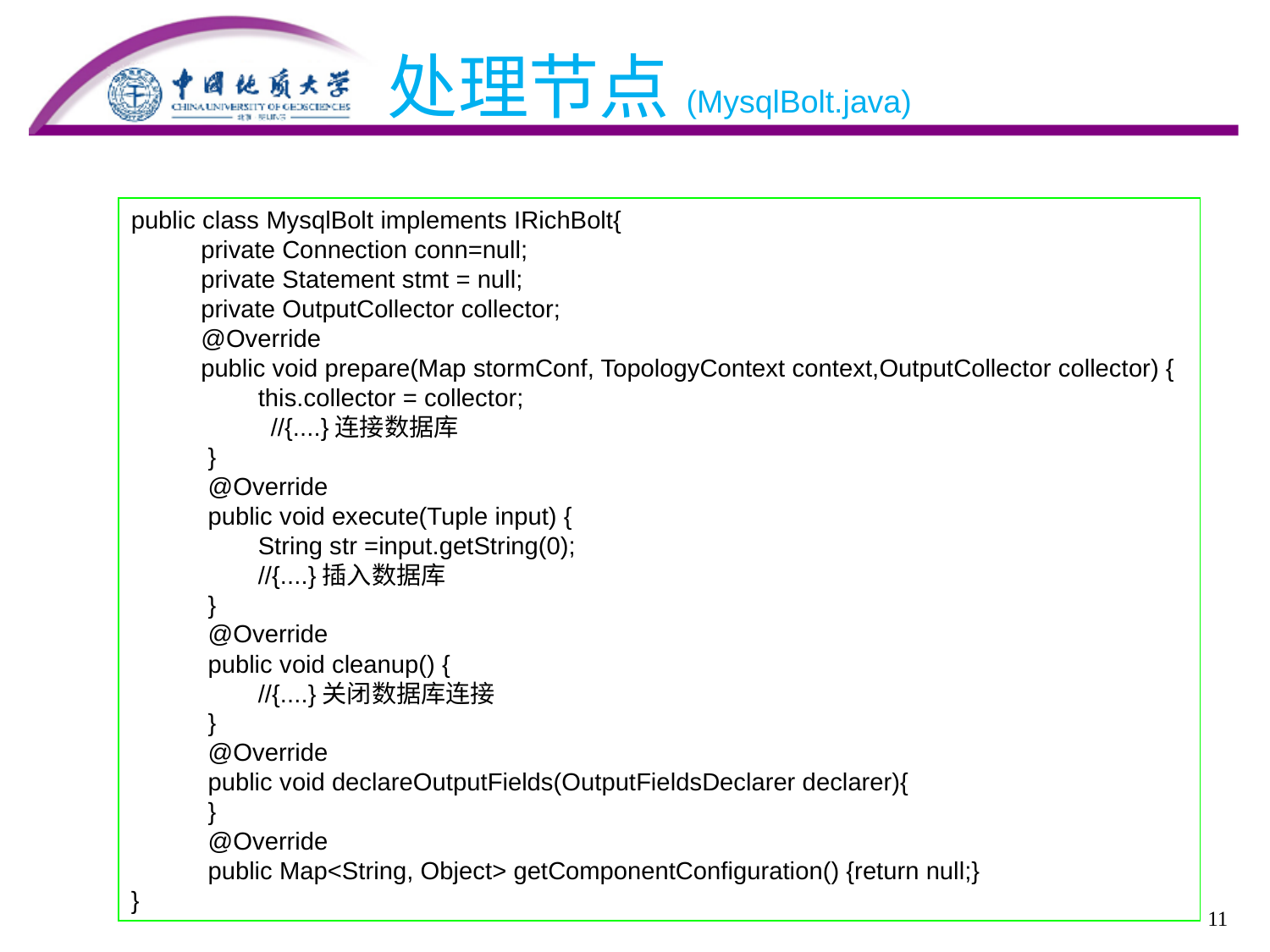

处理节点(MysqlBolt.java)
public class MysqlBolt implements IRichBolt{
          private Connection conn=null;
          private Statement stmt = null;
          private OutputCollector collector;
          @Override
          public void prepare(Map stormConf, TopologyContext context,OutputCollector collector) {
	this.collector = collector;
                    //{....}连接数据库
           }
           @Override
           public void execute(Tuple input) {
	String str =input.getString(0);
	//{....}插入数据库
           }
           @Override
           public void cleanup() {
	//{....}关闭数据库连接
           }
           @Override
           public void declareOutputFields(OutputFieldsDeclarer declarer){
           }
           @Override
           public Map<String, Object> getComponentConfiguration() {return null;}
}